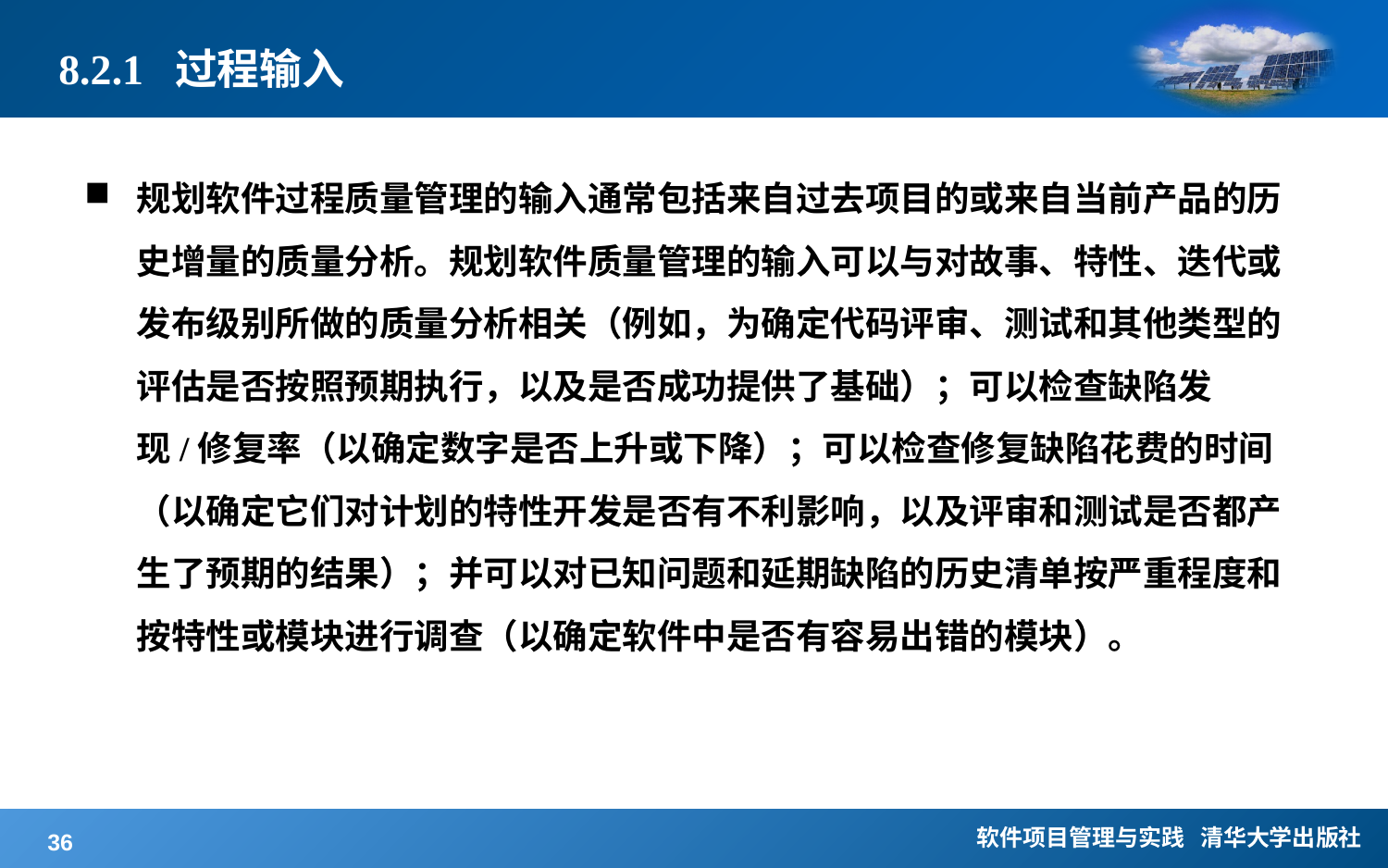

# 8.2.1  过程输入
规划软件过程质量管理的输入通常包括来自过去项目的或来自当前产品的历史增量的质量分析。规划软件质量管理的输入可以与对故事、特性、迭代或发布级别所做的质量分析相关（例如，为确定代码评审、测试和其他类型的评估是否按照预期执行，以及是否成功提供了基础）；可以检查缺陷发现/修复率（以确定数字是否上升或下降）；可以检查修复缺陷花费的时间（以确定它们对计划的特性开发是否有不利影响，以及评审和测试是否都产生了预期的结果）；并可以对已知问题和延期缺陷的历史清单按严重程度和按特性或模块进行调查（以确定软件中是否有容易出错的模块）。